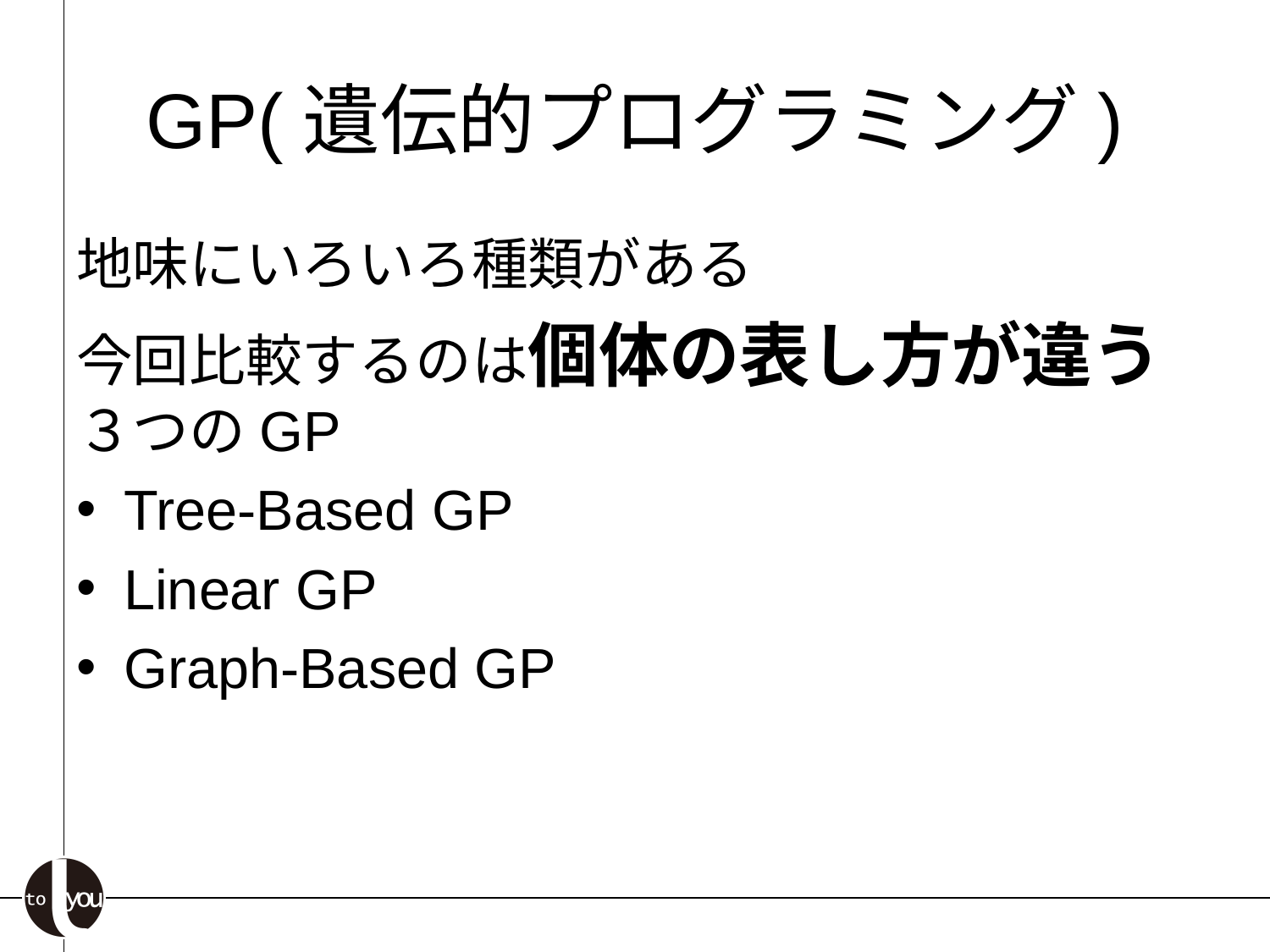

# GP(遺伝的プログラミング)
地味にいろいろ種類がある
今回比較するのは個体の表し方が違う３つのGP
Tree-Based GP
Linear GP
Graph-Based GP